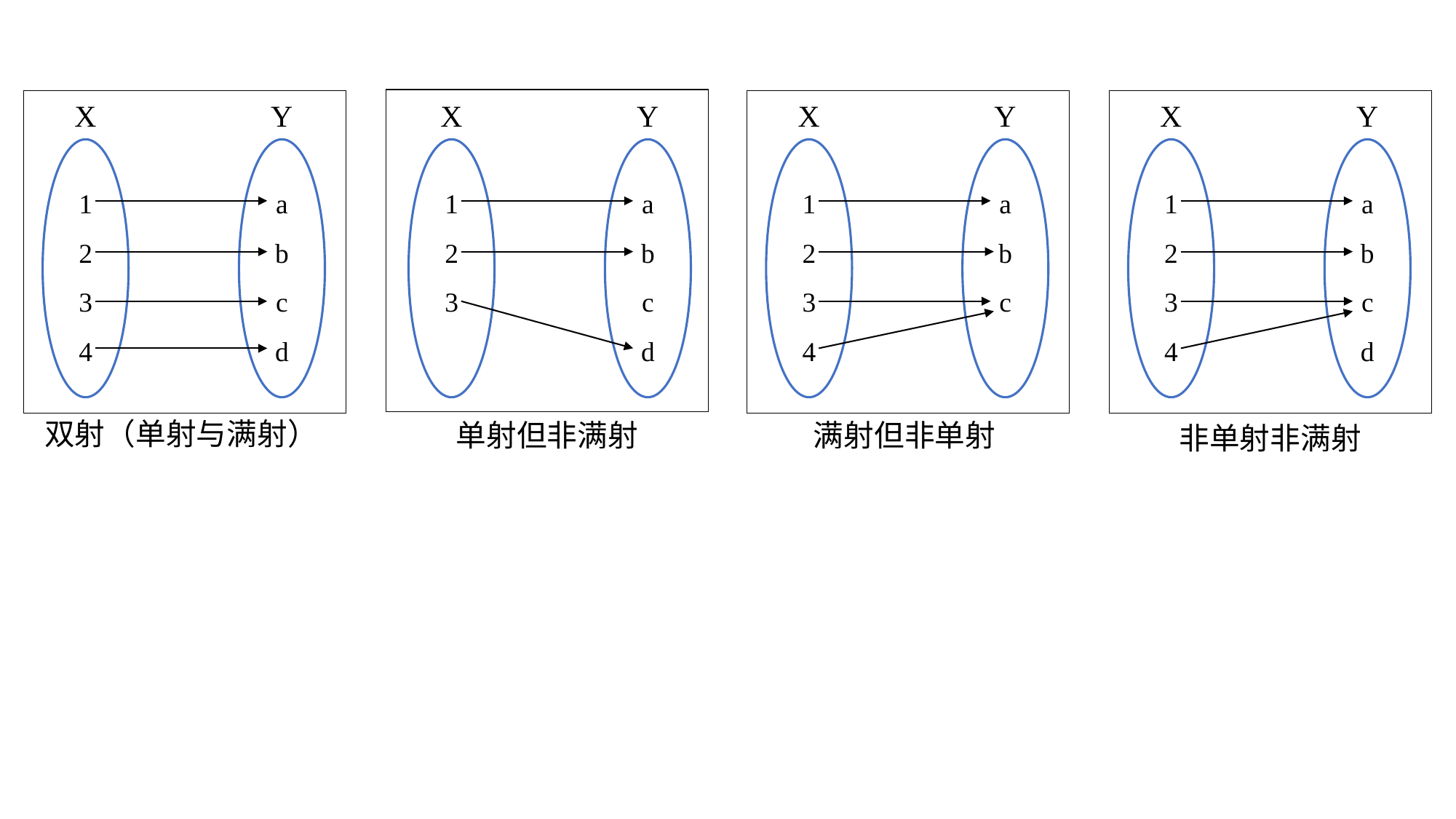

X
Y
X
Y
X
Y
X
Y
1
2
3
4
a
b
c
d
1
2
3

a
b
c
d
1
2
3
4
a
b
c

1
2
3
4
a
b
c
d
双射（单射与满射）
单射但非满射
满射但非单射
非单射非满射